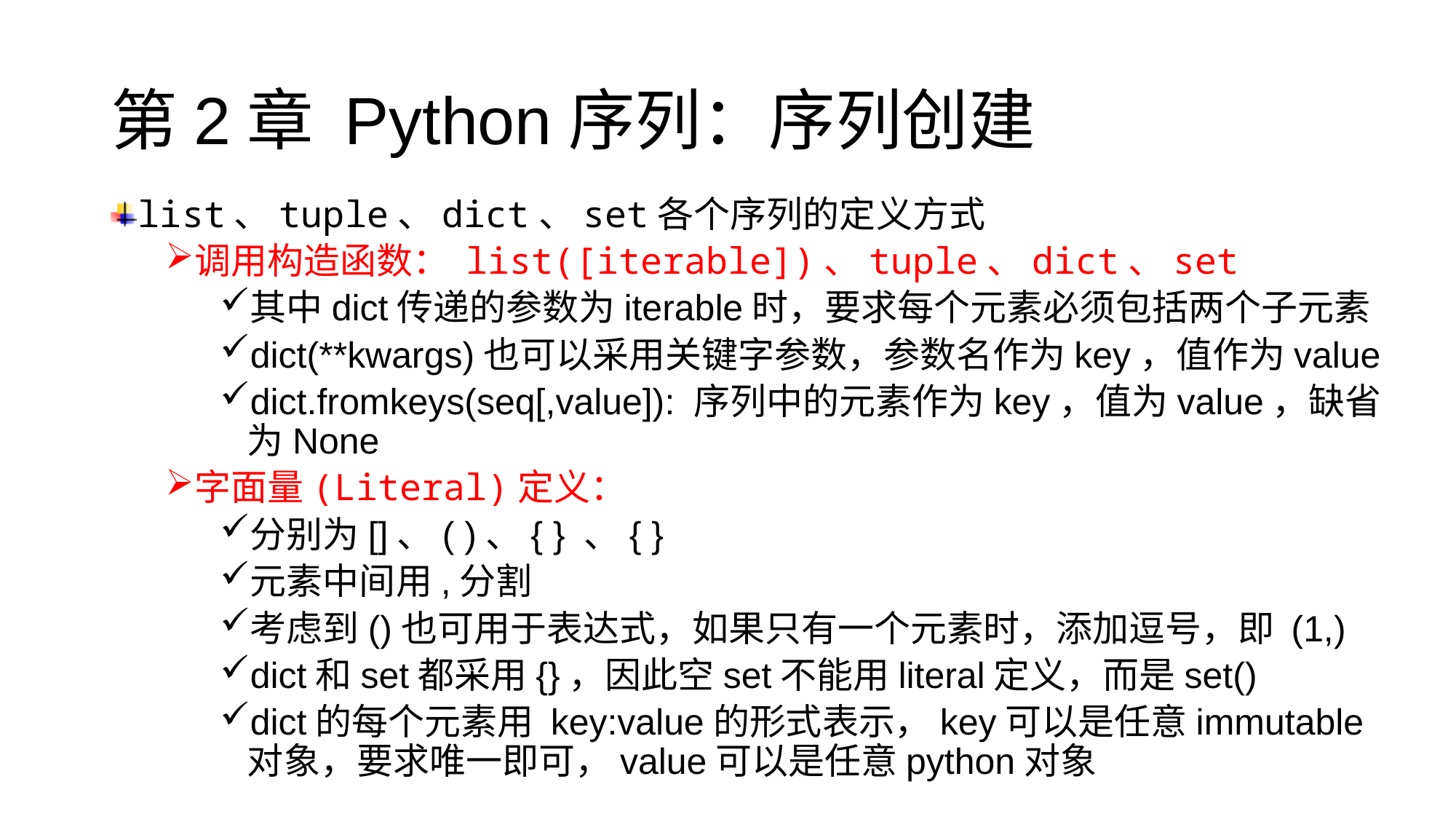

# 第2章 Python序列：序列创建
list、tuple、dict、set各个序列的定义方式
调用构造函数： list([iterable])、tuple、dict、set
其中dict传递的参数为iterable时，要求每个元素必须包括两个子元素
dict(**kwargs)也可以采用关键字参数，参数名作为key，值作为value
dict.fromkeys(seq[,value]): 序列中的元素作为key，值为value，缺省为None
字面量(Literal)定义：
分别为[]、( )、{ } 、{ }
元素中间用,分割
考虑到()也可用于表达式，如果只有一个元素时，添加逗号，即 (1,)
dict和set都采用{}，因此空set不能用literal定义，而是set()
dict的每个元素用 key:value的形式表示，key可以是任意immutable对象，要求唯一即可，value可以是任意python对象